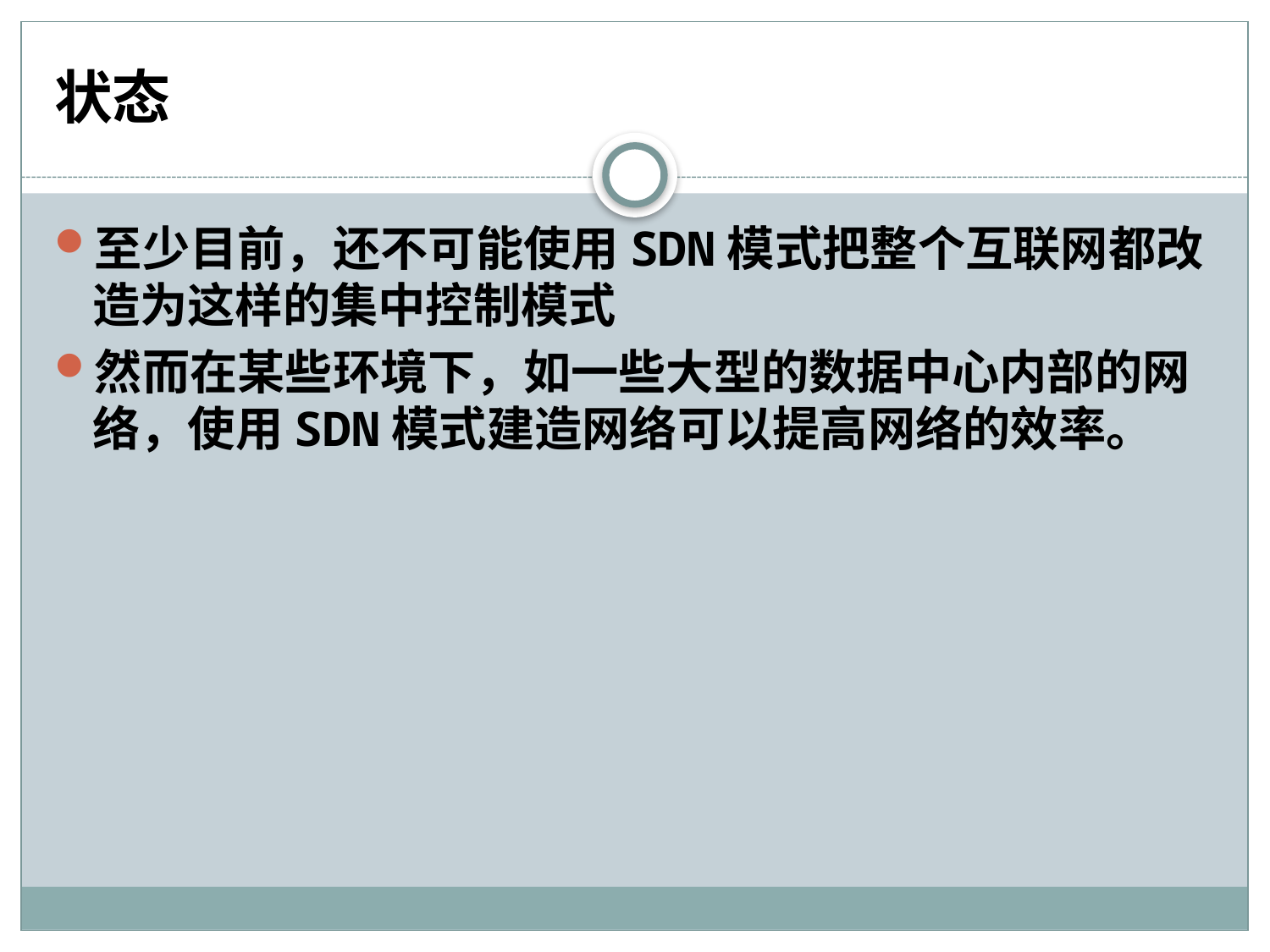

# 状态
至少目前，还不可能使用SDN模式把整个互联网都改造为这样的集中控制模式
然而在某些环境下，如一些大型的数据中心内部的网络，使用SDN模式建造网络可以提高网络的效率。